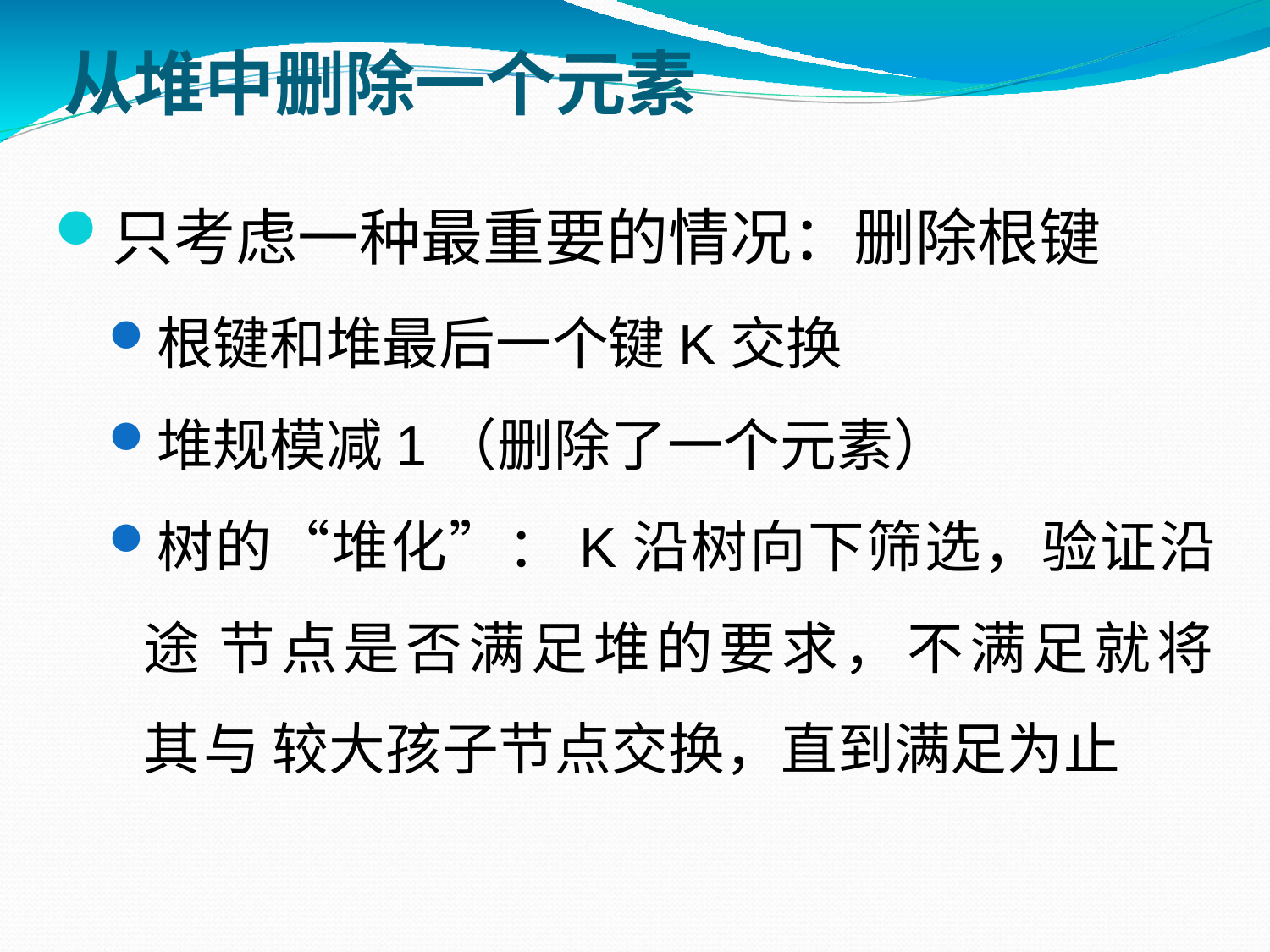

# 从堆中删除一个元素
只考虑一种最重要的情况：删除根键
根键和堆最后一个键K交换
堆规模减1（删除了一个元素）
树的“堆化”：K沿树向下筛选，验证沿途 节点是否满足堆的要求，不满足就将其与 较大孩子节点交换，直到满足为止